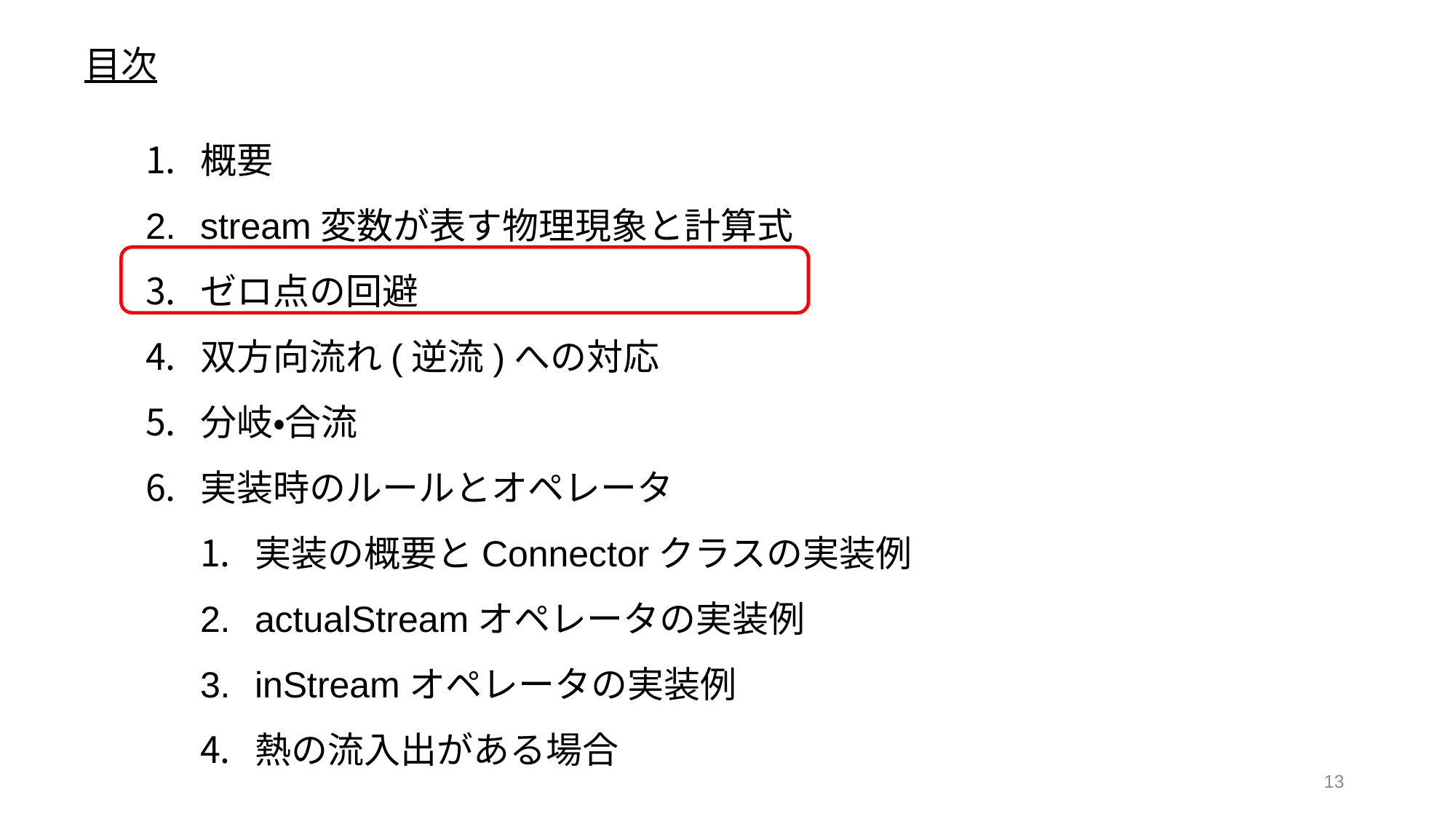

目次
概要
stream変数が表す物理現象と計算式
ゼロ点の回避
双方向流れ(逆流)への対応
分岐・合流
実装時のルールとオペレータ
実装の概要とConnectorクラスの実装例
actualStreamオペレータの実装例
inStreamオペレータの実装例
熱の流入出がある場合

13